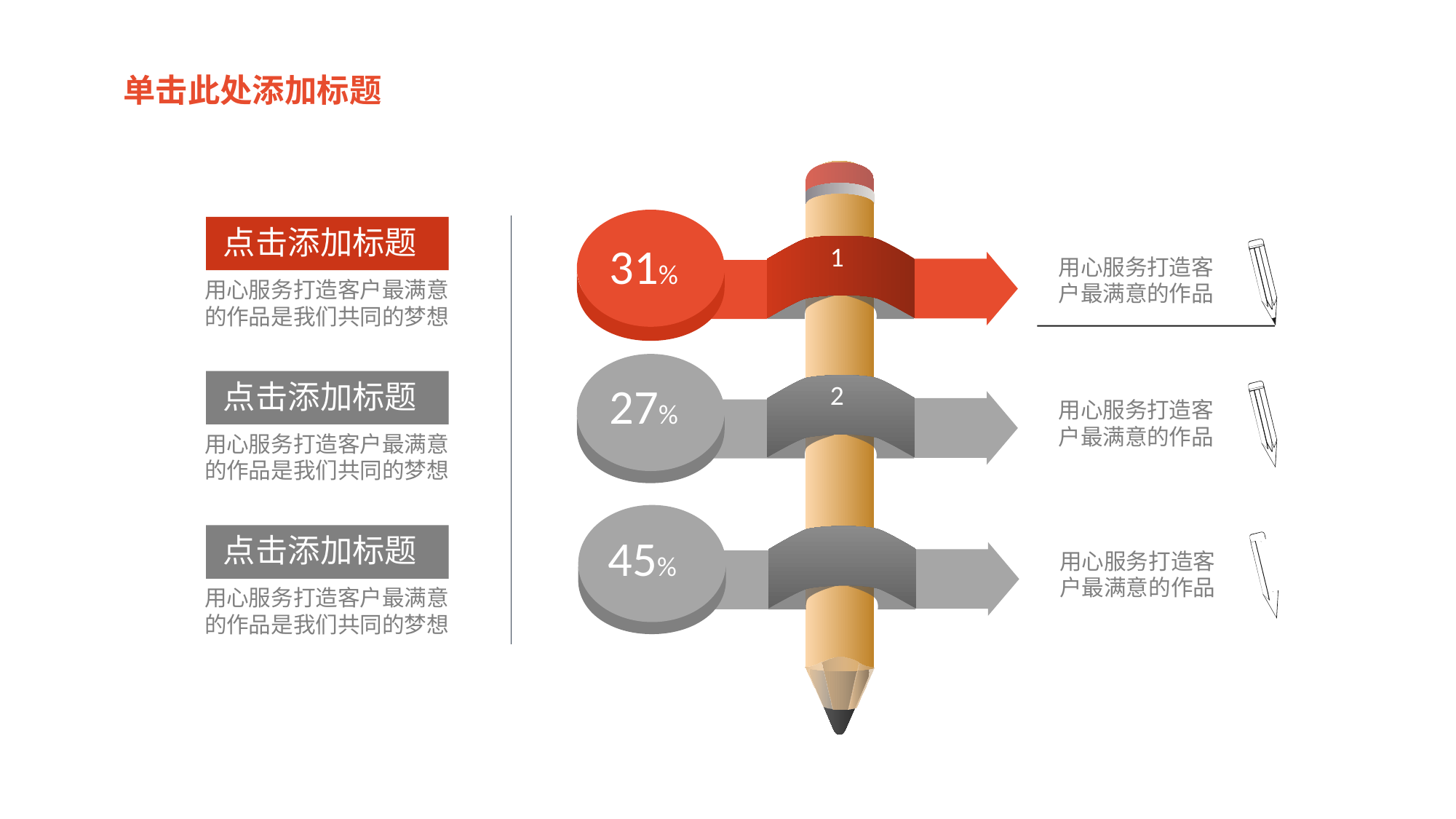

单击此处添加标题

31%
1

用心服务打造客
户最满意的作品
点击添加标题

用心服务打造客户最满意
的作品是我们共同的梦想
点击添加标题

用心服务打造客户最满意
的作品是我们共同的梦想
点击添加标题

用心服务打造客户最满意
的作品是我们共同的梦想

27%
2

用心服务打造客
户最满意的作品

42%
45%
3

用心服务打造客
户最满意的作品
27%
2018/1/24